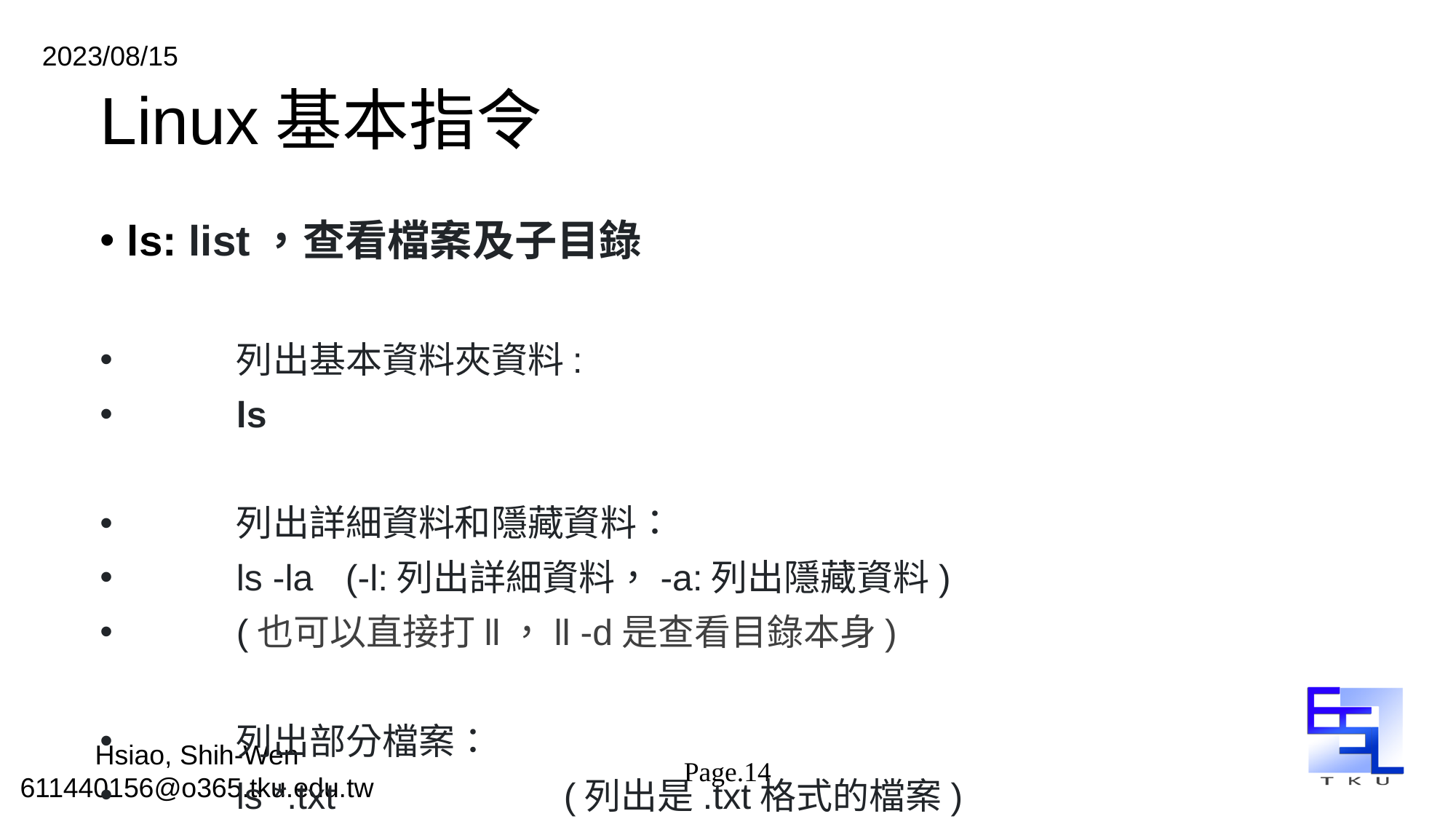

# Linux基本指令
ls: list，查看檔案及子目錄

	列出基本資料夾資料:
	ls

	列出詳細資料和隱藏資料：
	ls -la	(-l:列出詳細資料，-a:列出隱藏資料)
	(也可以直接打ll，ll -d是查看目錄本身)

	列出部分檔案：
	ls *.txt 		(列出是.txt格式的檔案)